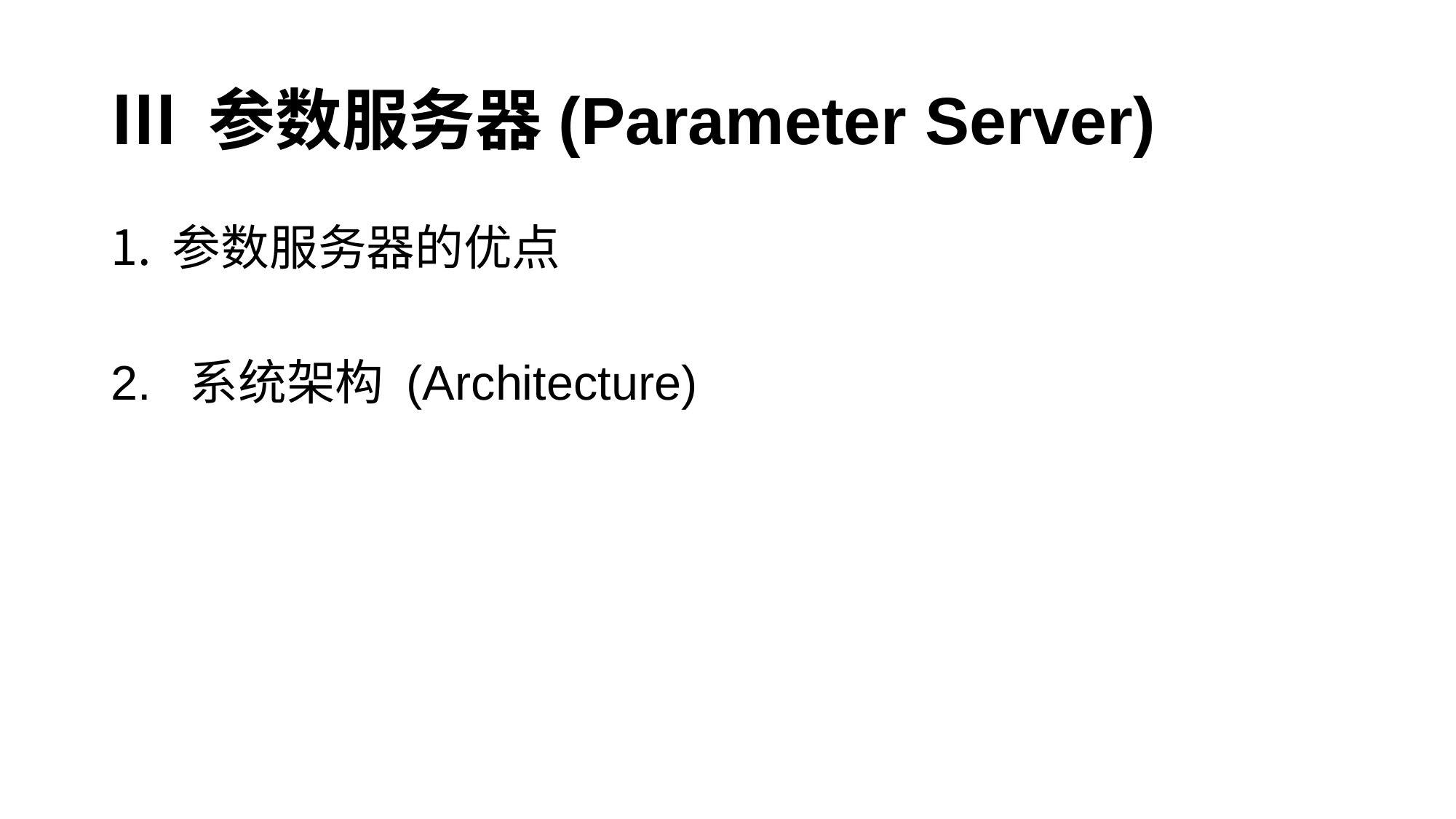

# Ⅲ 参数服务器(Parameter Server)
参数服务器的优点

2.  系统架构 (Architecture)